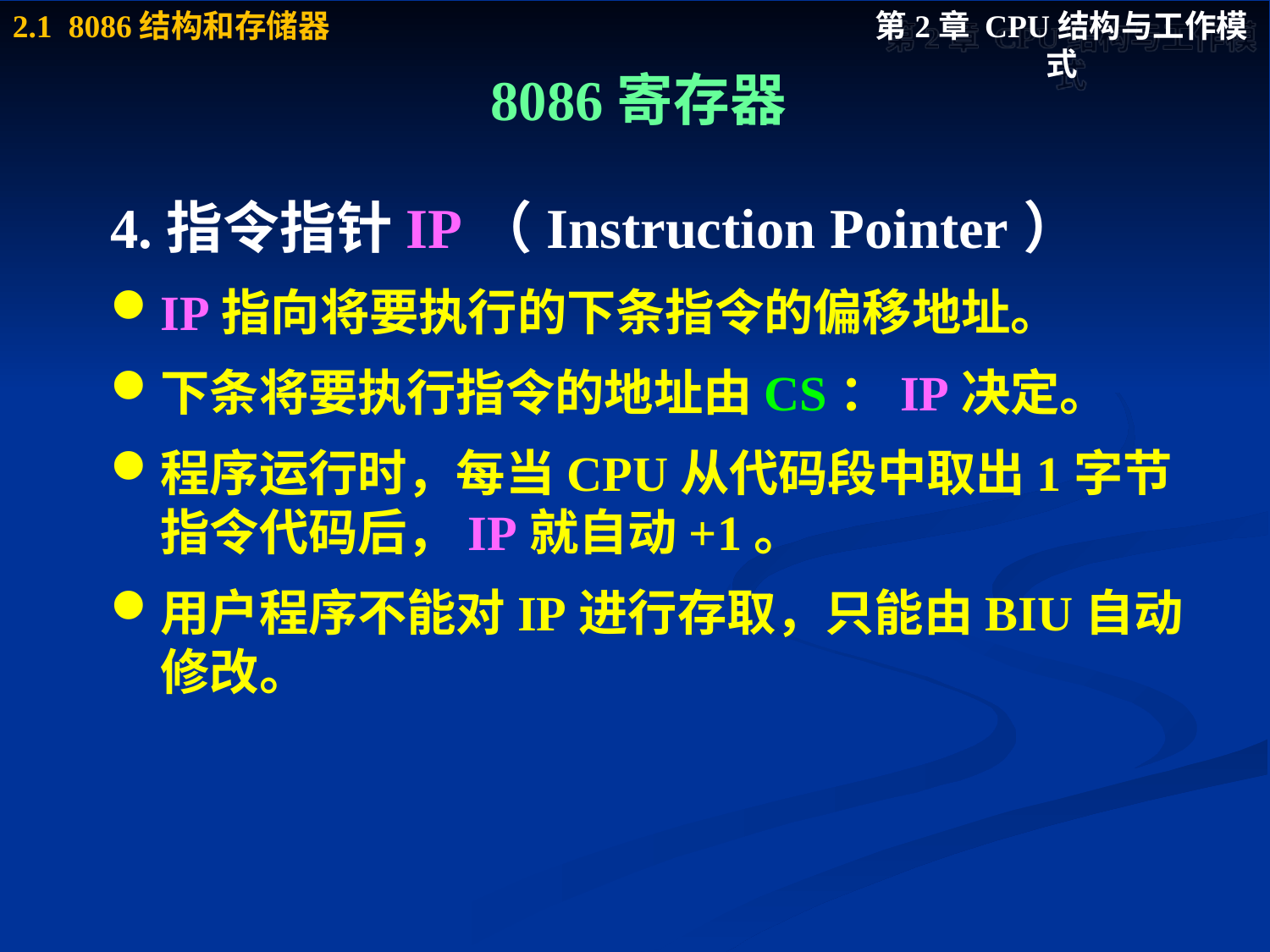

# 8086寄存器
4.指令指针IP（Instruction Pointer）
IP指向将要执行的下条指令的偏移地址。
下条将要执行指令的地址由CS：IP决定。
程序运行时，每当CPU从代码段中取出1字节指令代码后，IP就自动+1。
用户程序不能对IP进行存取，只能由BIU自动修改。